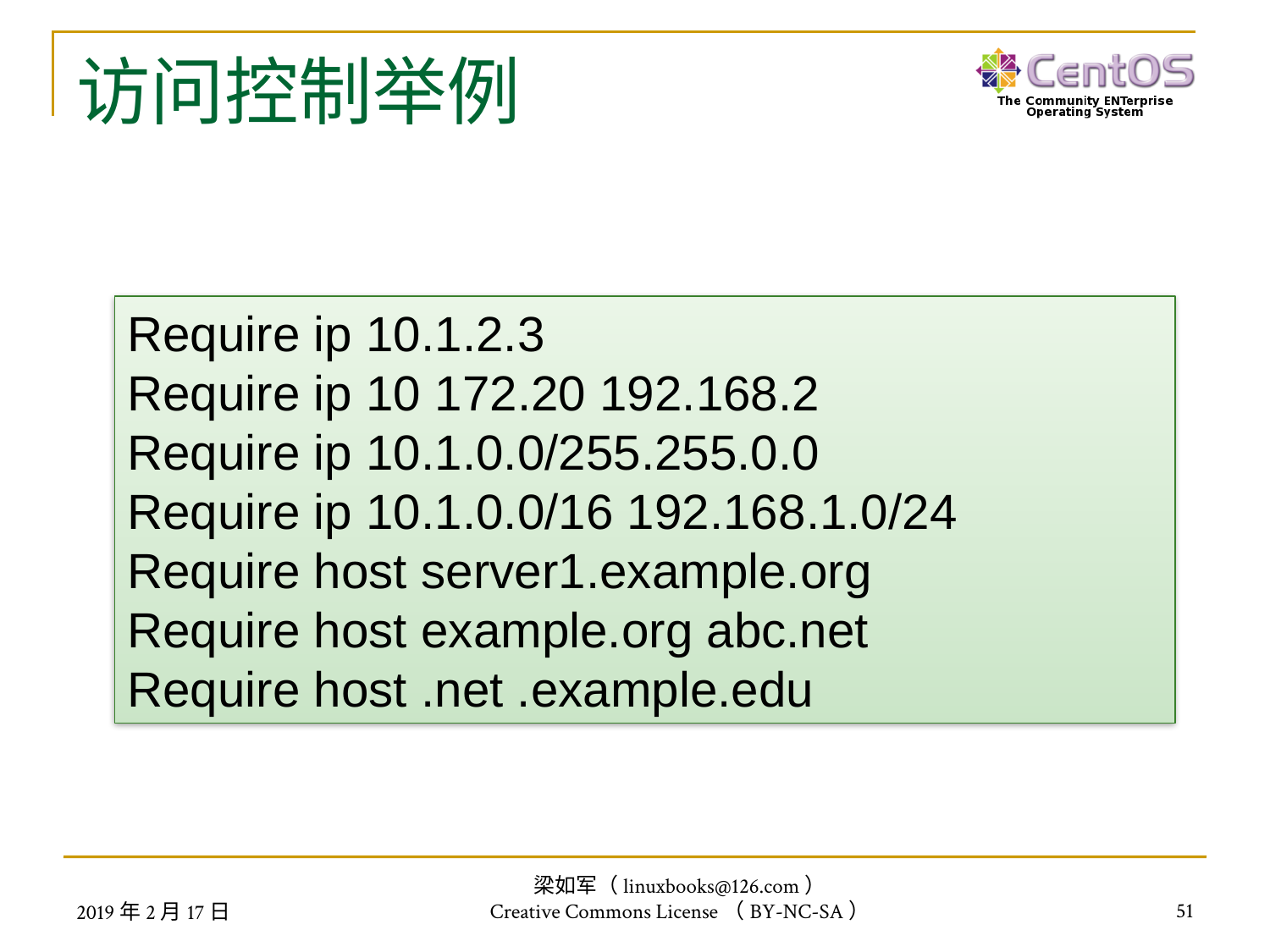

# 访问控制举例
Require ip 10.1.2.3
Require ip 10 172.20 192.168.2
Require ip 10.1.0.0/255.255.0.0
Require ip 10.1.0.0/16 192.168.1.0/24
Require host server1.example.org
Require host example.org abc.net
Require host .net .example.edu
梁如军（linuxbooks@126.com）
Creative Commons License（BY-NC-SA）
2019年2月17日
51